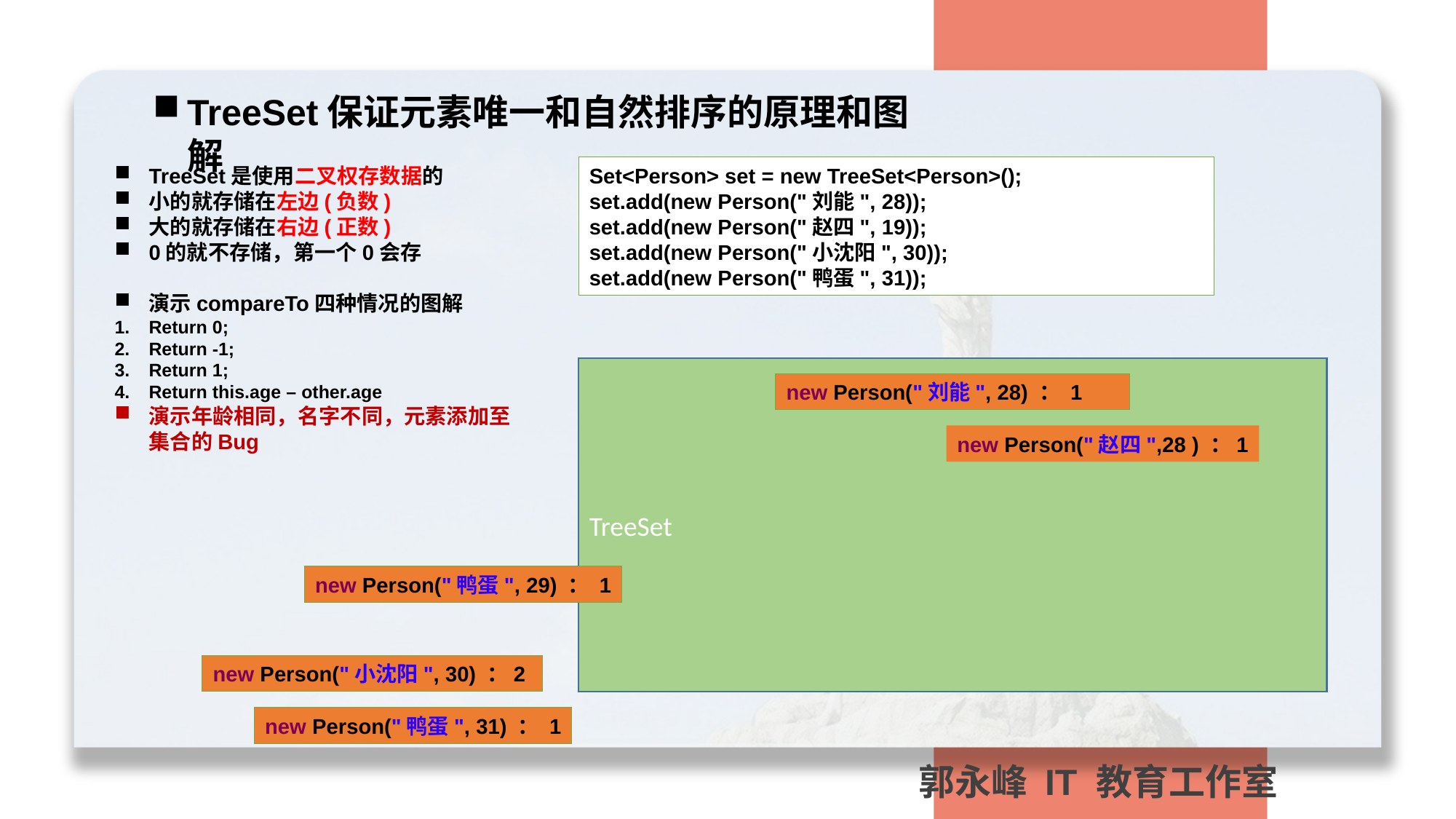

TreeSet保证元素唯一和自然排序的原理和图解
TreeSet是使用二叉权存数据的
小的就存储在左边(负数)
大的就存储在右边(正数)
0的就不存储，第一个0会存

演示compareTo四种情况的图解
Return 0;
Return -1;
Return 1;
Return this.age – other.age
演示年龄相同，名字不同，元素添加至集合的Bug
Set<Person> set = new TreeSet<Person>();
set.add(new Person("刘能", 28));
set.add(new Person("赵四", 19));
set.add(new Person("小沈阳", 30));
set.add(new Person("鸭蛋", 31));
TreeSet
new Person("刘能", 28) ： 1
new Person("赵四",28 ) ：1
new Person("鸭蛋", 29) ： 1
new Person("小沈阳", 30) ：2
new Person("鸭蛋", 31) ： 1